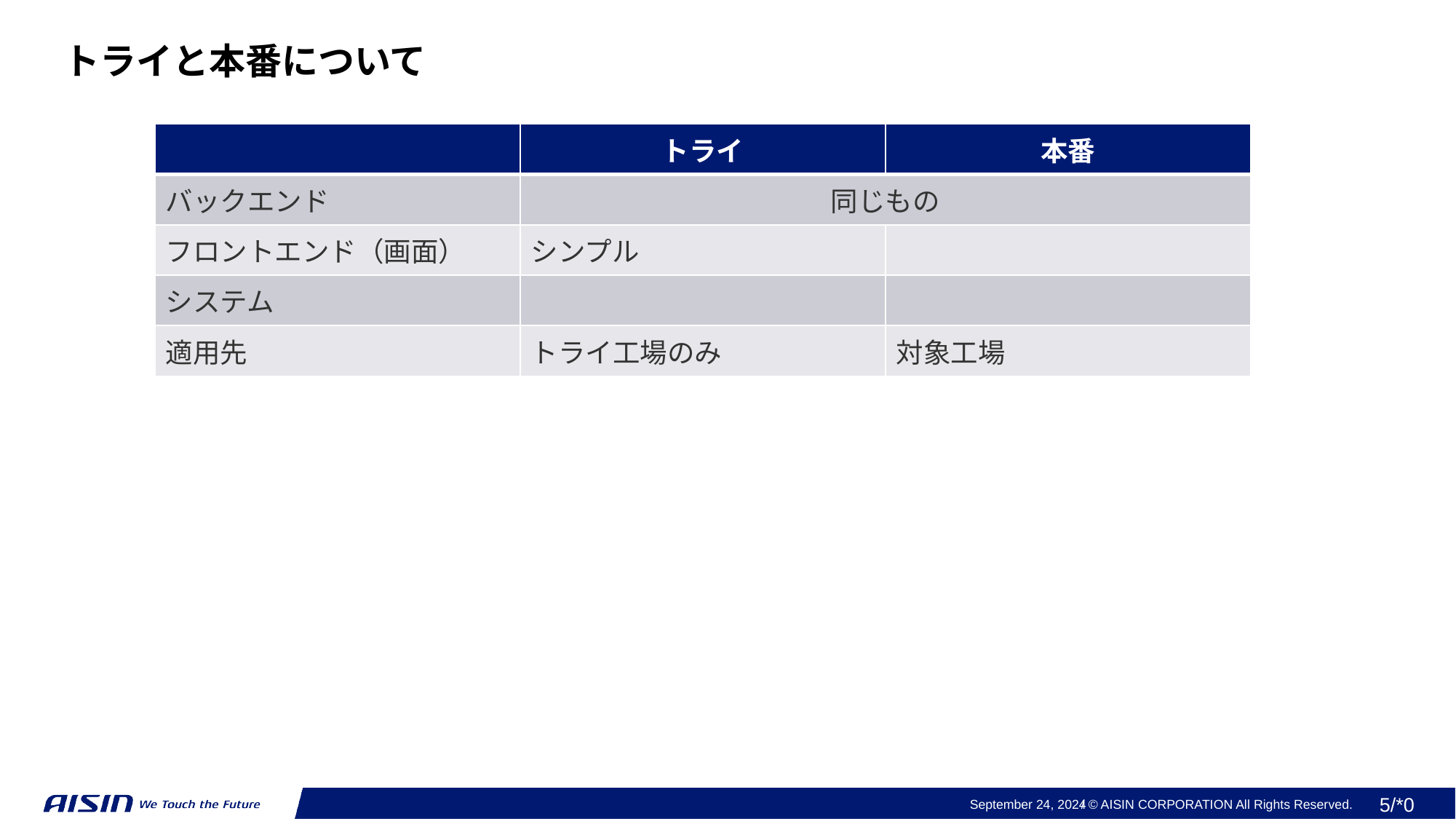

トライと本番について

|  | トライ | 本番 |
| --- | --- | --- |
| バックエンド | 同じもの |  |
| フロントエンド（画面） | シンプル |  |
| システム |  |  |
| 適用先 | トライ工場のみ | 対象工場 |
September 24, 2024